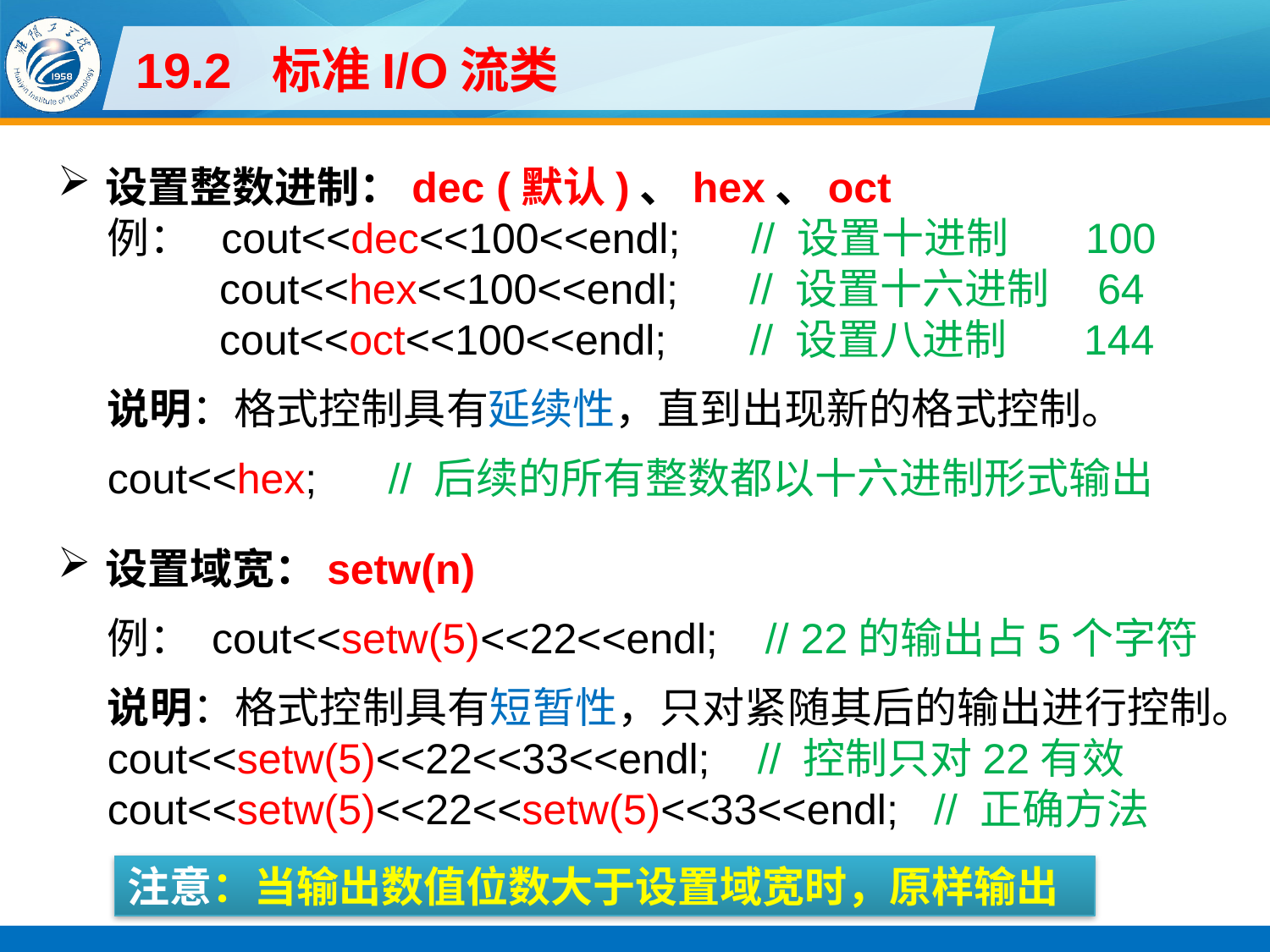

# 19.2  标准I/O流类
设置整数进制：dec (默认)、hex、oct
例：  cout<<dec<<100<<endl;      // 设置十进制       100
cout<<hex<<100<<endl;      // 设置十六进制    64
cout<<oct<<100<<endl;       // 设置八进制       144
说明：格式控制具有延续性，直到出现新的格式控制。
cout<<hex;      // 后续的所有整数都以十六进制形式输出
设置域宽：setw(n)
例： cout<<setw(5)<<22<<endl;    // 22的输出占5个字符
说明：格式控制具有短暂性，只对紧随其后的输出进行控制。
cout<<setw(5)<<22<<33<<endl;    // 控制只对22有效
cout<<setw(5)<<22<<setw(5)<<33<<endl;   // 正确方法
注意：当输出数值位数大于设置域宽时，原样输出